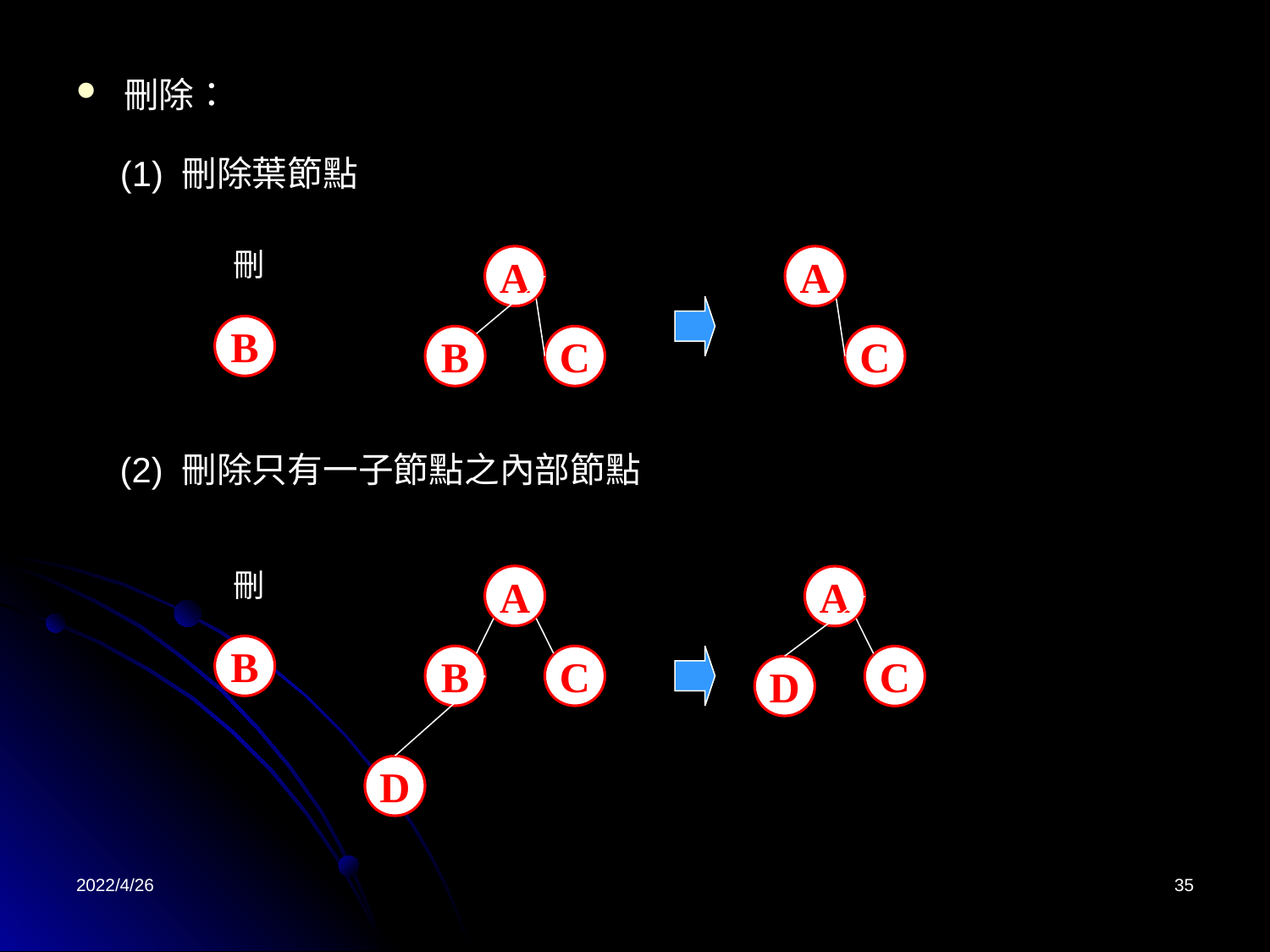

刪除：
(1) 刪除葉節點
 刪
A
B
C
A
C

B
(2) 刪除只有一子節點之內部節點
 刪
B
A
B
C
D
A
C
D

2022/4/26
35